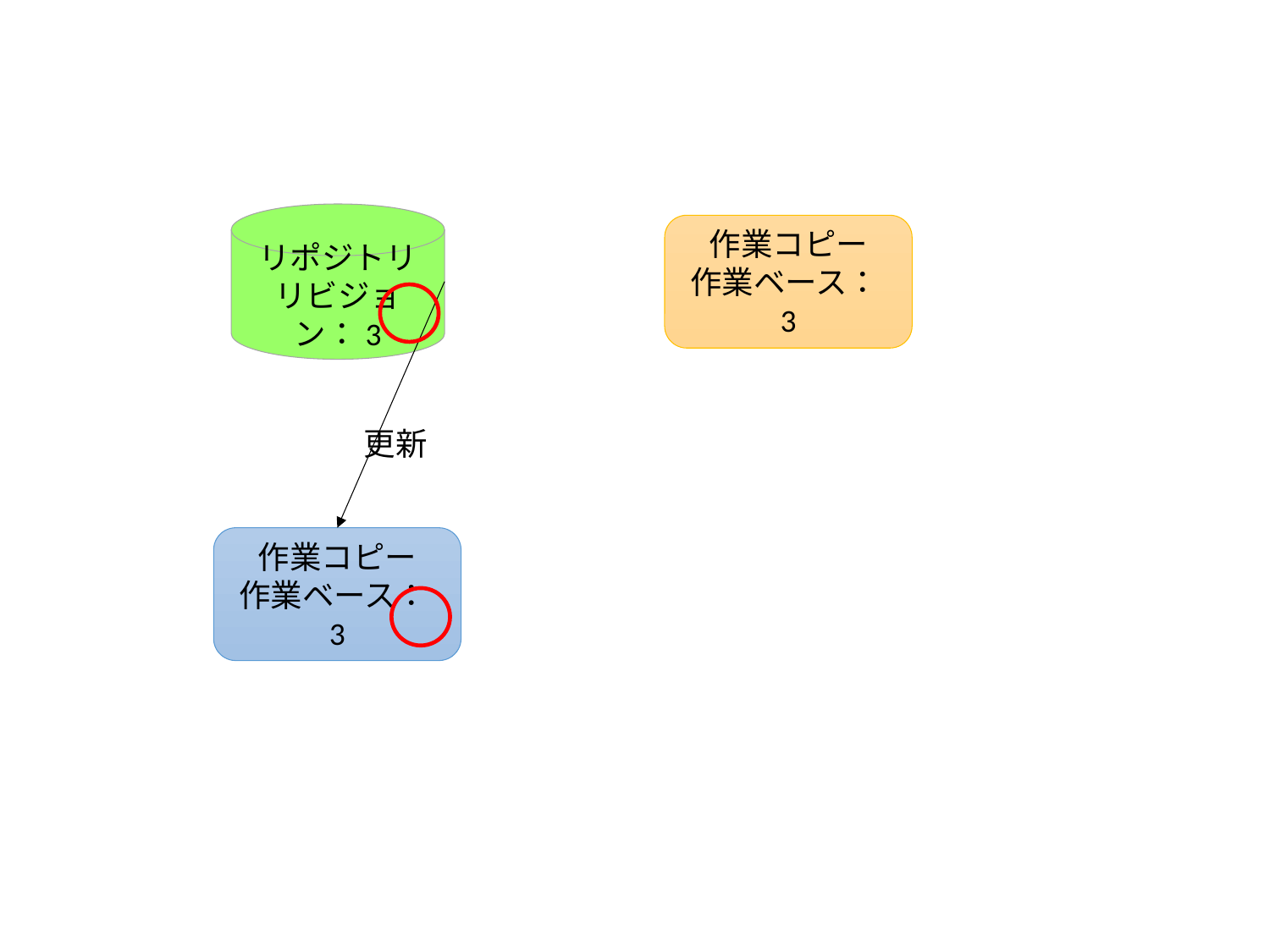

リポジトリ
リビジョン：3
作業コピー
作業ベース：3

更新
作業コピー
作業ベース：3